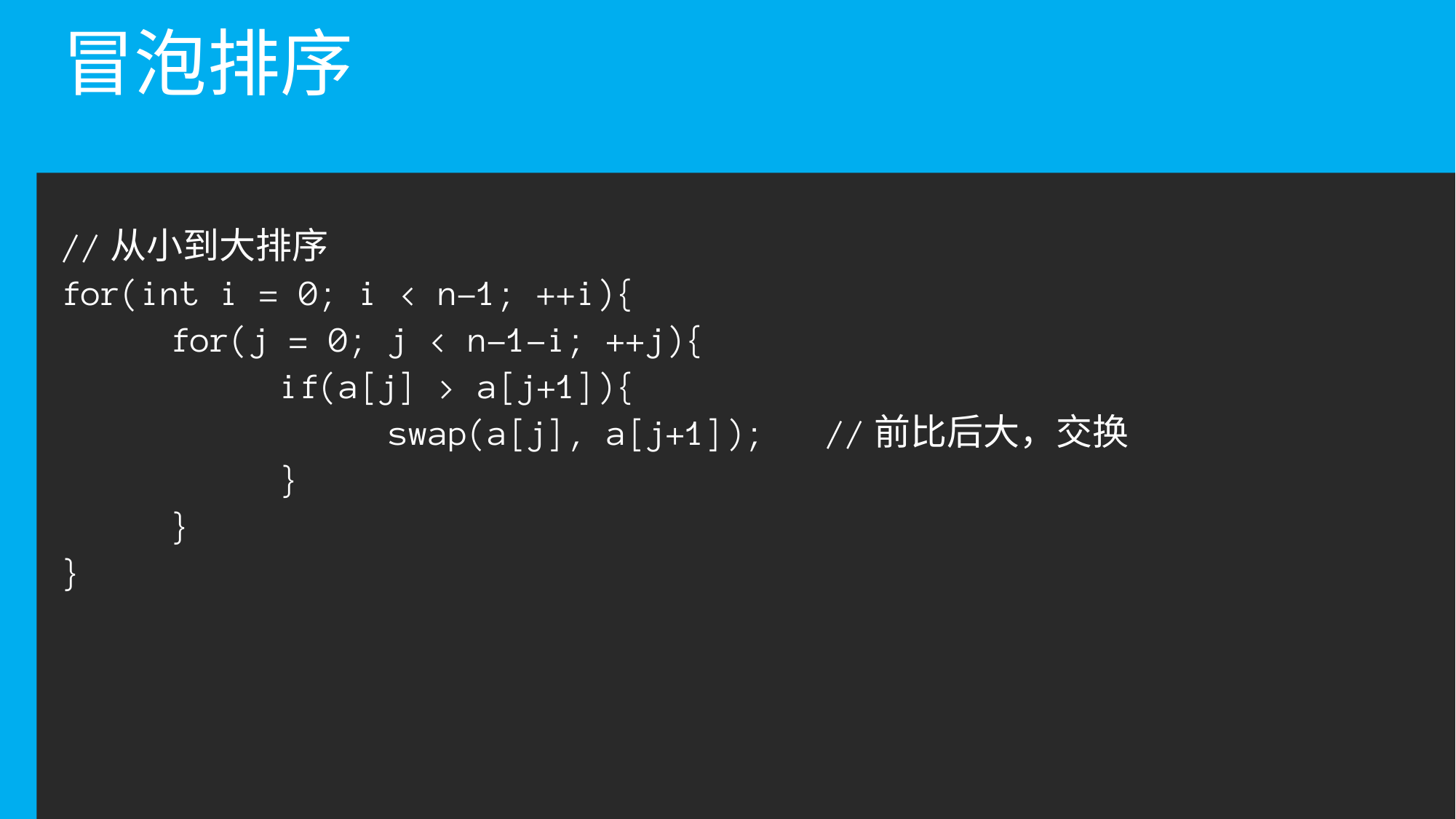

# 冒泡排序
//从小到大排序
for(int i = 0; i < n-1; ++i){
	for(j = 0; j < n-1-i; ++j){
		if(a[j] > a[j+1]){
			swap(a[j], a[j+1]);	//前比后大，交换
		}
	}
}